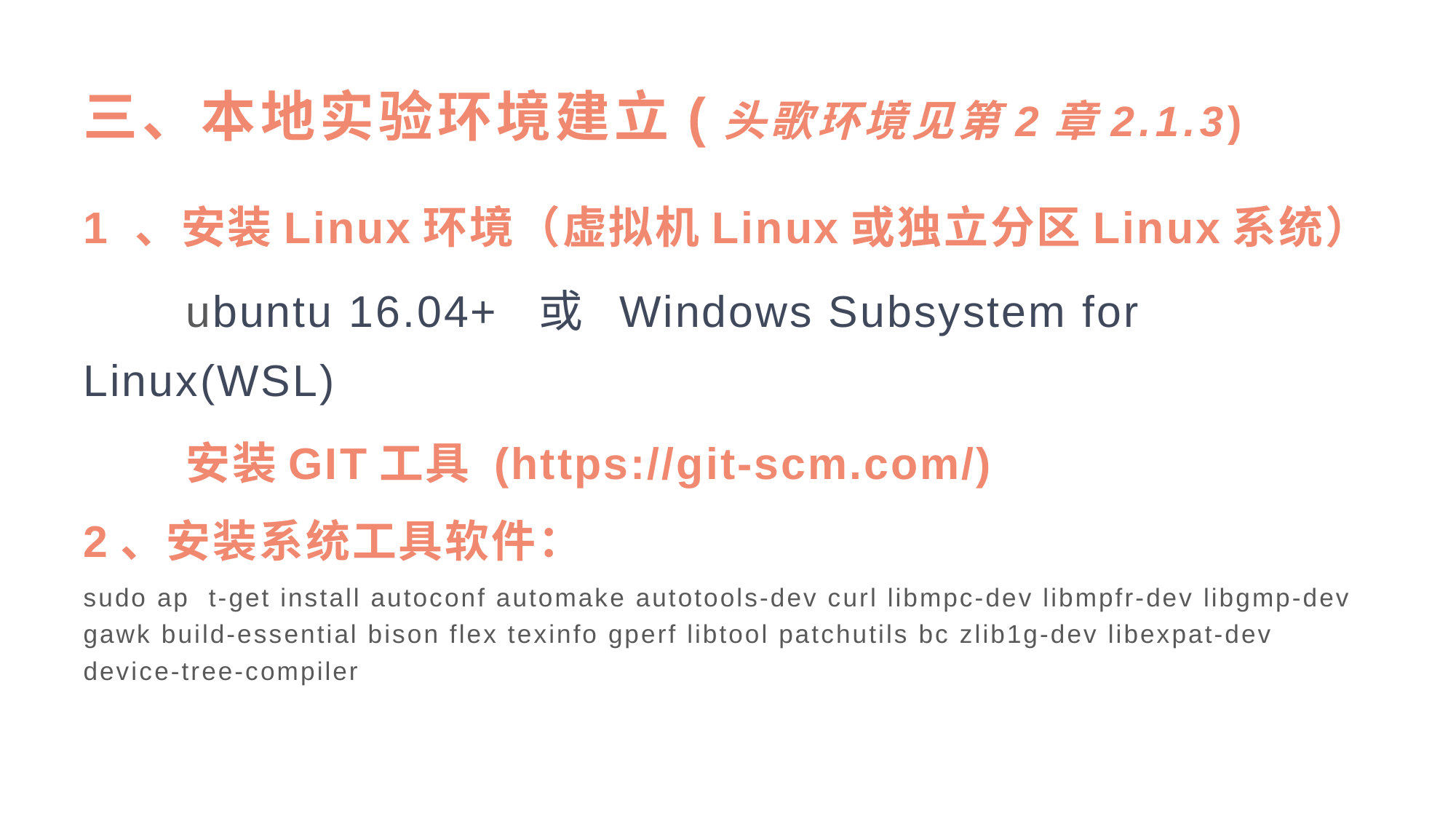

# 三、本地实验环境建立(头歌环境见第2章2.1.3)
1 、安装Linux环境（虚拟机Linux或独立分区Linux系统）
       ubuntu 16.04+  或  Windows Subsystem for Linux(WSL)
	安装GIT工具 (https://git-scm.com/)
2、安装系统工具软件：
sudo ap  t-get install autoconf automake autotools-dev curl libmpc-dev libmpfr-dev libgmp-dev gawk build-essential bison flex texinfo gperf libtool patchutils bc zlib1g-dev libexpat-dev device-tree-compiler